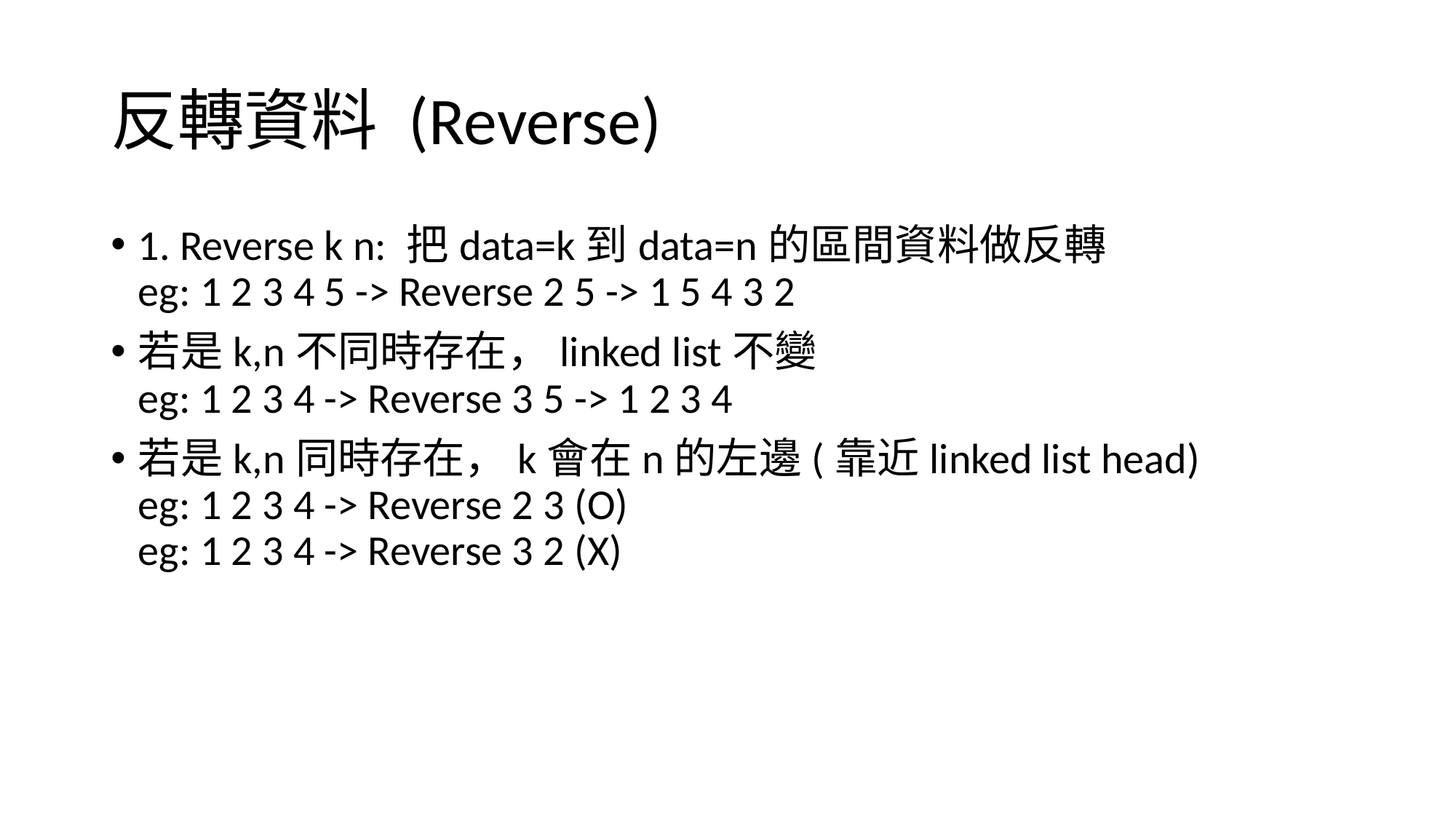

# 反轉資料 (Reverse)
1. Reverse k n: 把data=k到data=n的區間資料做反轉
eg: 1 2 3 4 5 -> Reverse 2 5 -> 1 5 4 3 2
若是k,n不同時存在，linked list不變
eg: 1 2 3 4 -> Reverse 3 5 -> 1 2 3 4
若是k,n同時存在，k會在n的左邊(靠近linked list head)
eg: 1 2 3 4 -> Reverse 2 3 (O)
eg: 1 2 3 4 -> Reverse 3 2 (X)